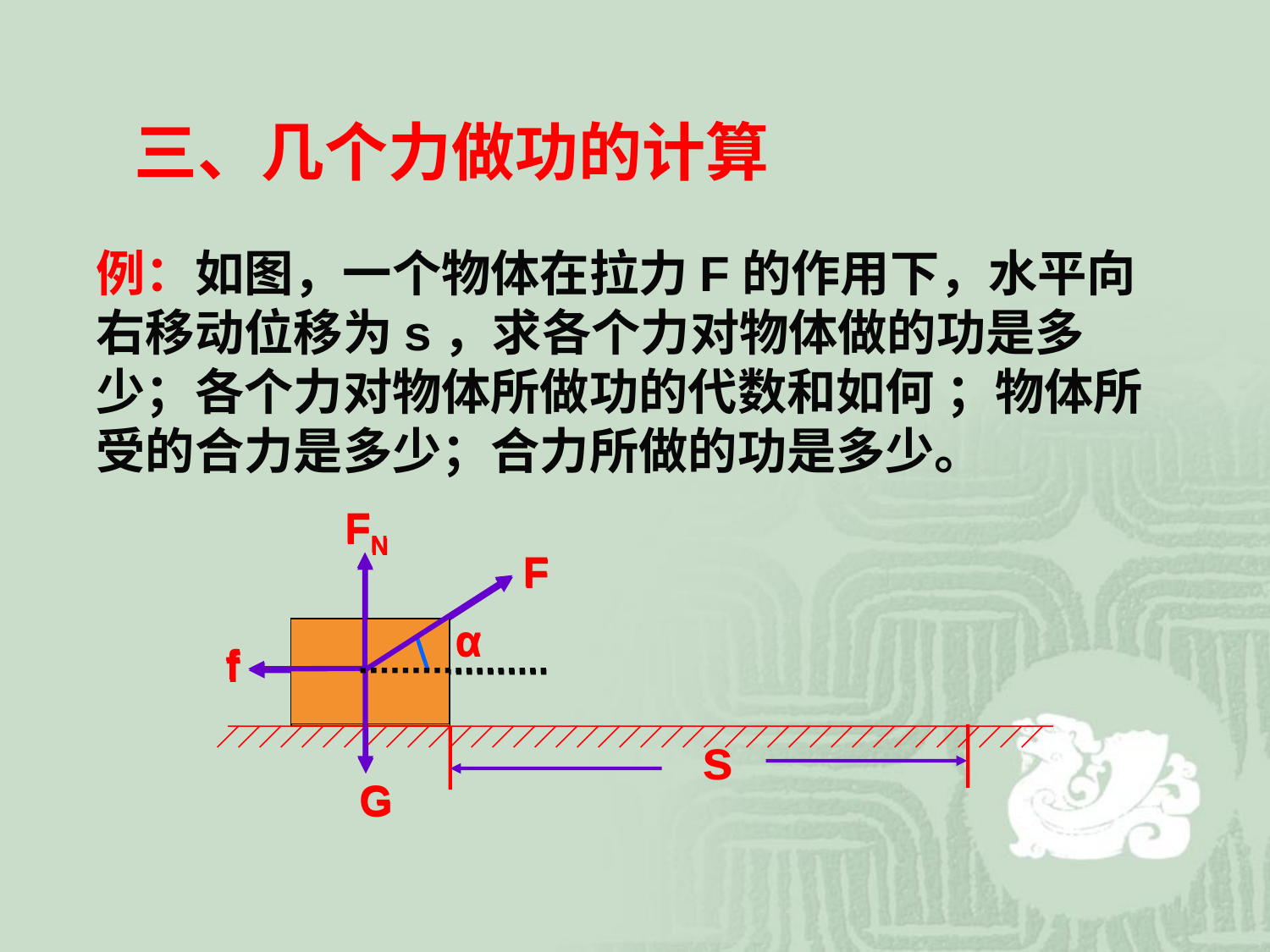

三、几个力做功的计算
例：如图，一个物体在拉力F的作用下，水平向右移动位移为s，求各个力对物体做的功是多少；各个力对物体所做功的代数和如何 ；物体所受的合力是多少；合力所做的功是多少。
FN

F

α

f

G

FN

F

α

f

G

s